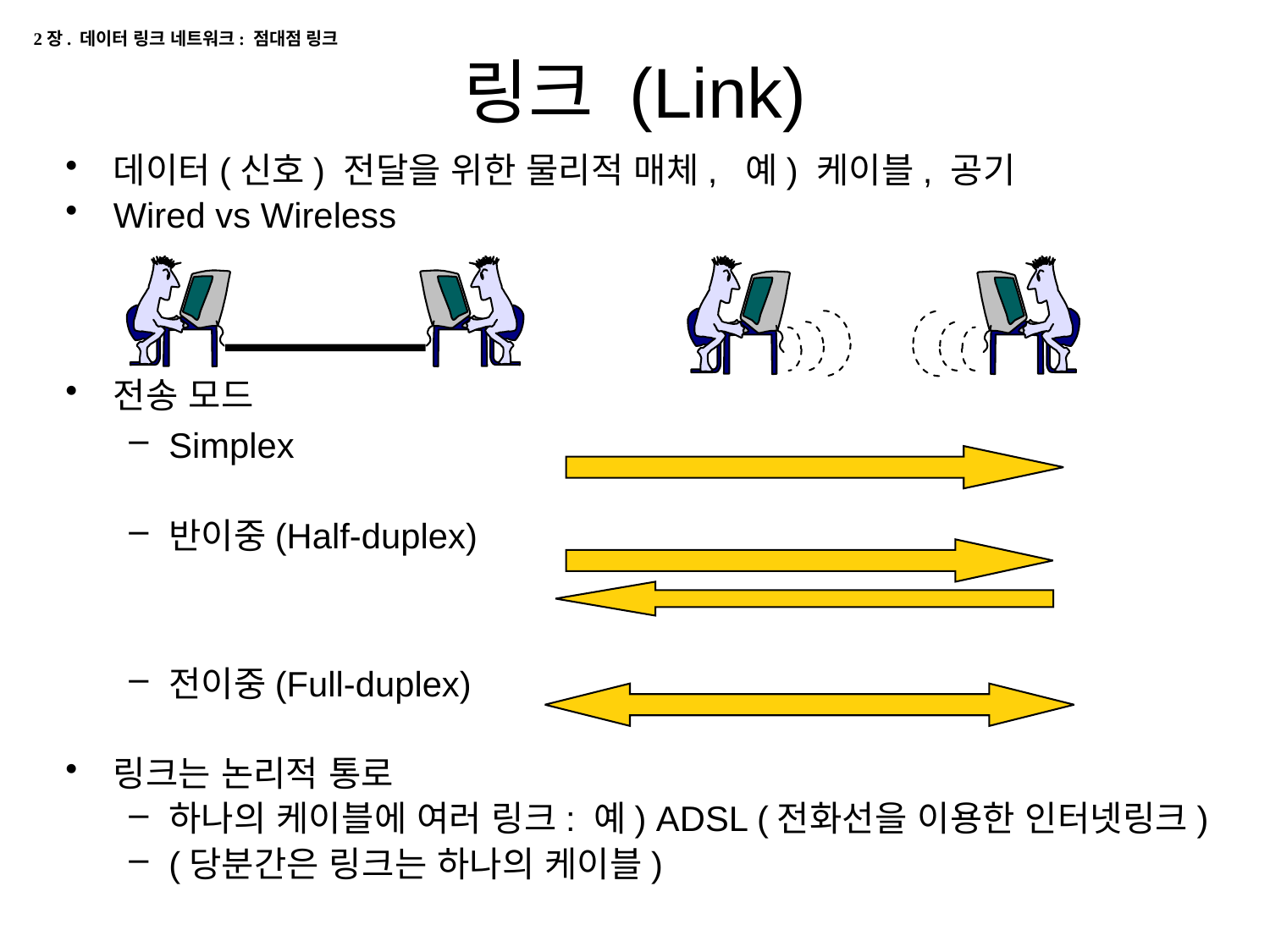

2장. 데이터 링크 네트워크: 점대점 링크
# 링크 (Link)
데이터(신호) 전달을 위한 물리적 매체,  예) 케이블, 공기
Wired vs Wireless

전송 모드
Simplex

반이중(Half-duplex)

전이중(Full-duplex)

링크는 논리적 통로
하나의 케이블에 여러 링크: 예) ADSL (전화선을 이용한 인터넷링크)
(당분간은 링크는 하나의 케이블)